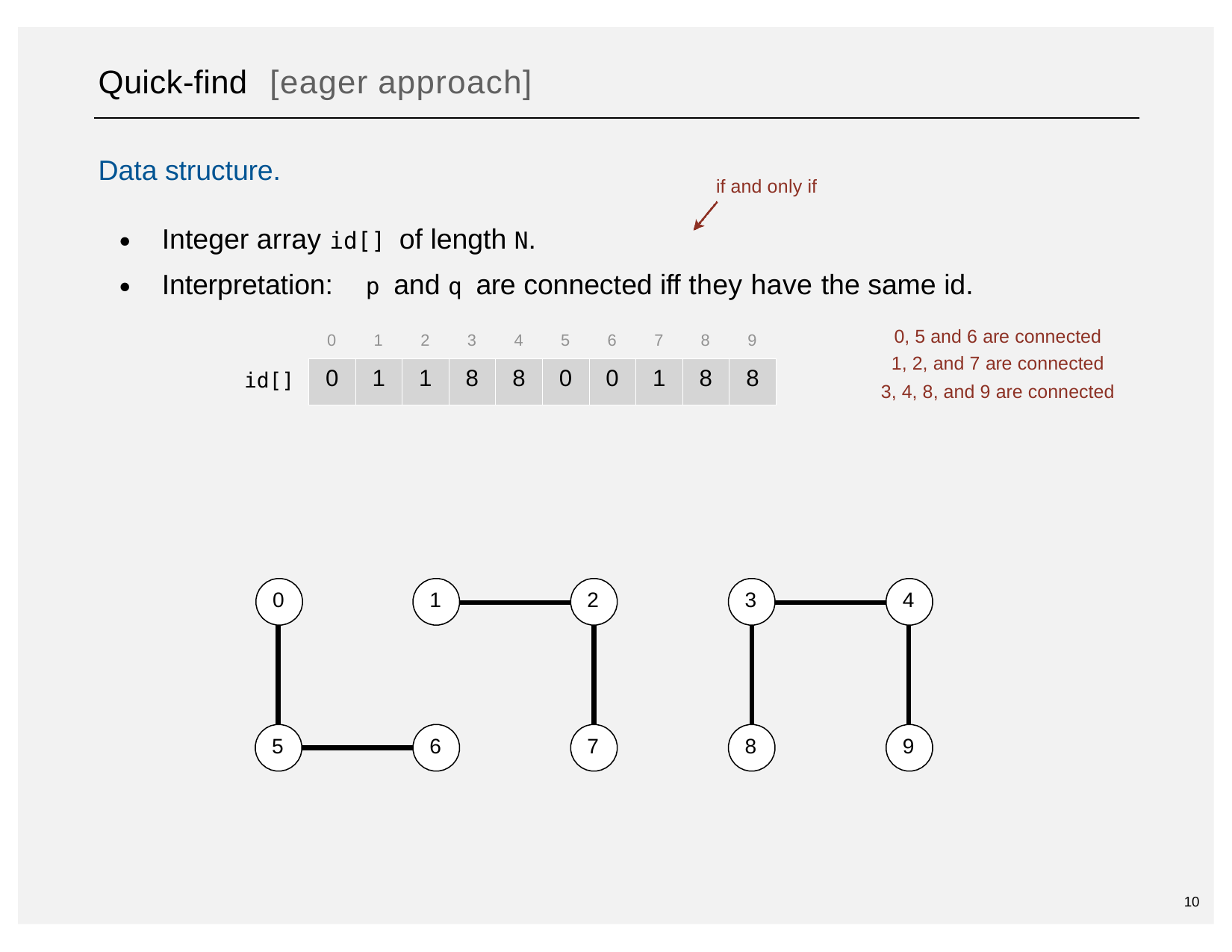

# Quick-find	[eager approach]
Data structure.
if and only if
・Integer array id[] of length N.

・Interpretation:	p and q are connected iff they have the same id.
0, 5 and 6 are connected
1, 2, and 7 are connected
3, 4, 8, and 9 are connected
0
1
2
3
4
5
6
7
8
9
| 0 | 1 | 1 | 8 | 8 | 0 | 0 | 1 | 8 | 8 |
| --- | --- | --- | --- | --- | --- | --- | --- | --- | --- |
id[]

0
1
2
3
4

5
6
7
8
9

10